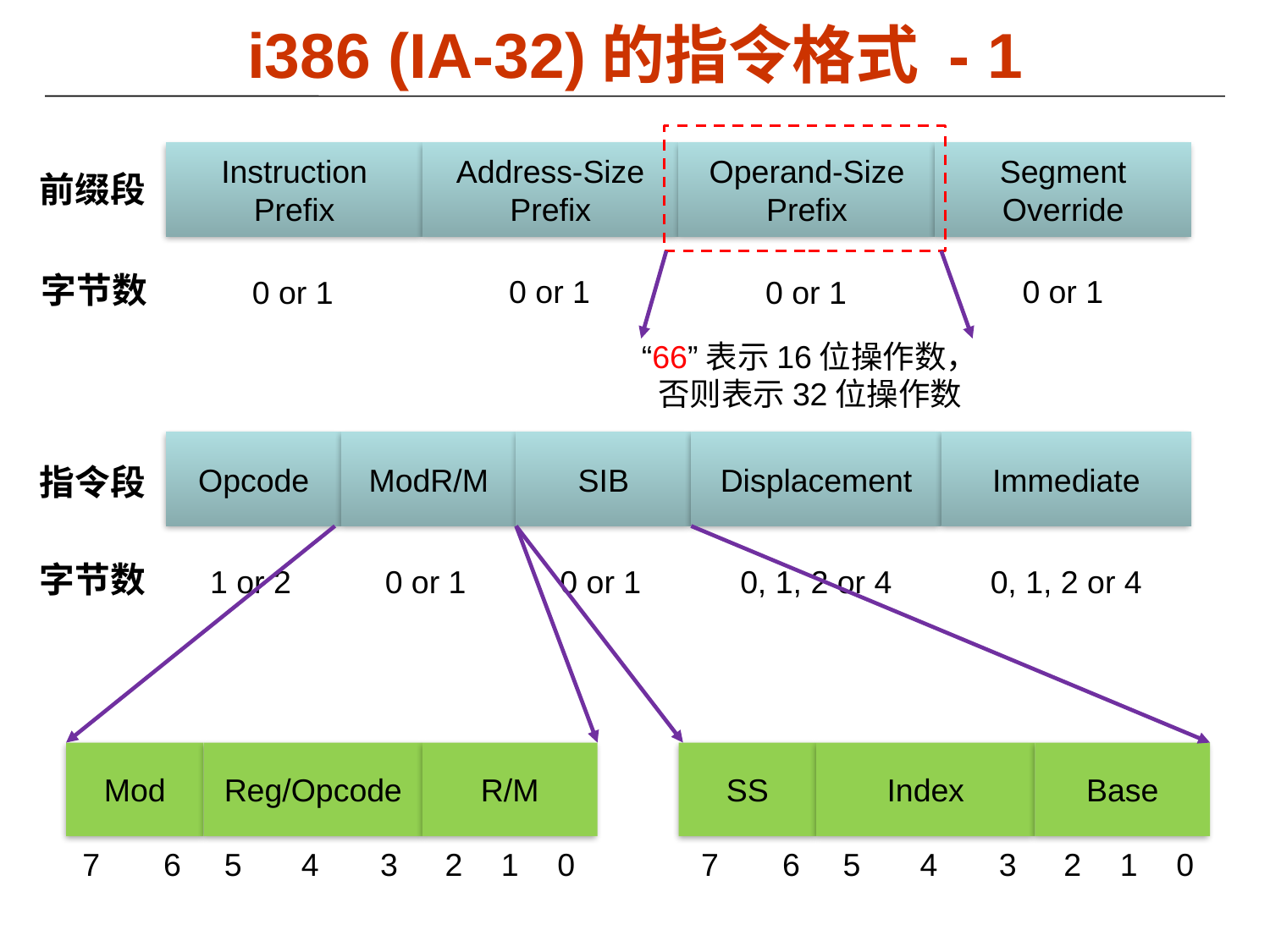

# i386 (IA-32)的指令格式 - 1

Instruction Prefix
Address-Size Prefix
Operand-Size Prefix
Segment Override
前缀段
字节数
0 or 1
0 or 1
0 or 1
0 or 1
“66”表示16位操作数，否则表示32位操作数
Opcode
ModR/M
SIB
Displacement
Immediate
指令段
字节数
1 or 2
0 or 1
0 or 1
0, 1, 2 or 4
0, 1, 2 or 4
Mod
Reg/Opcode
R/M
SS
Index
Base
7
6
5
4
3
2
1
0
7
6
5
4
3
2
1
0